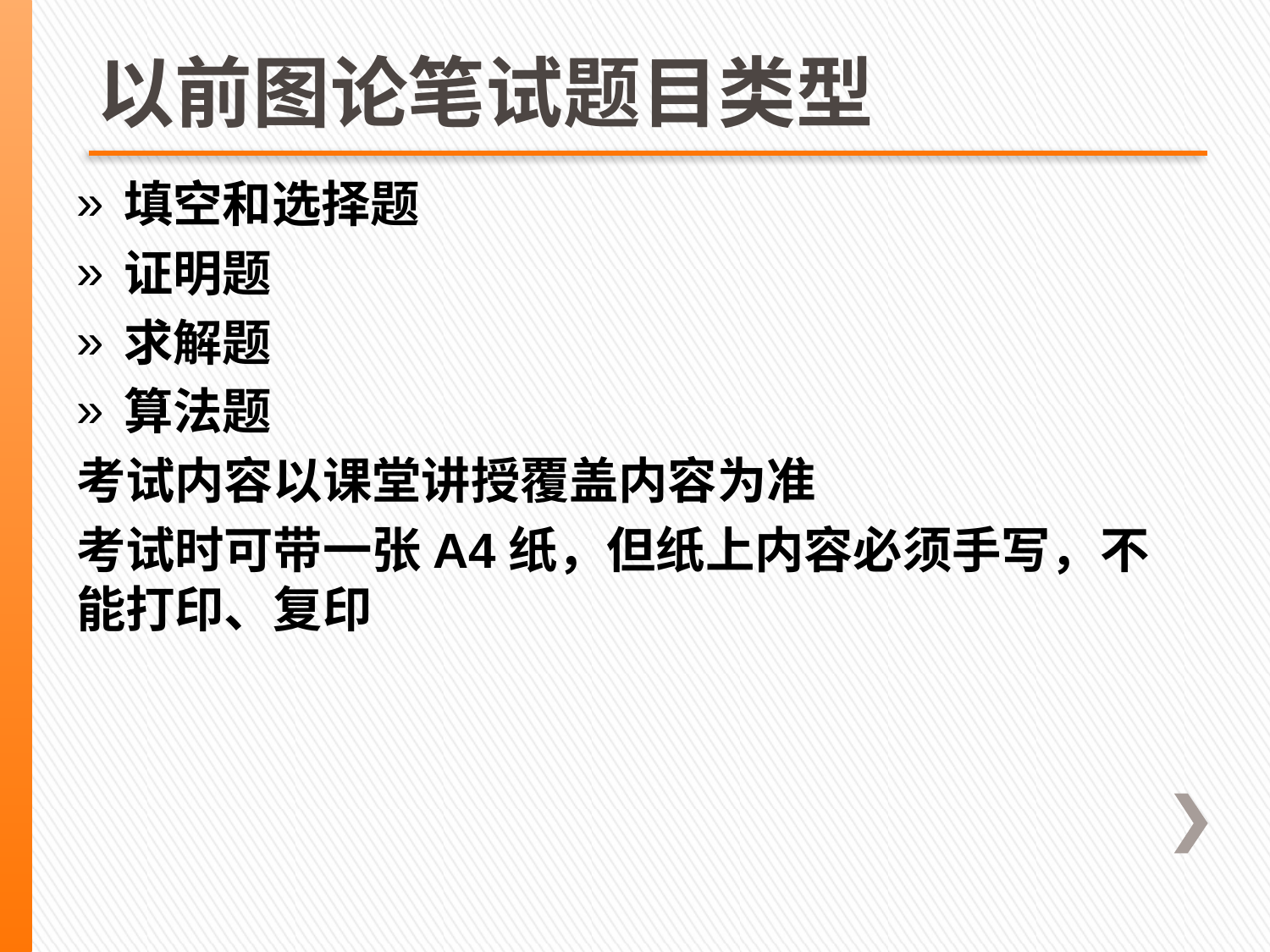

# 以前图论笔试题目类型
填空和选择题
证明题
求解题
算法题
考试内容以课堂讲授覆盖内容为准
考试时可带一张A4纸，但纸上内容必须手写，不能打印、复印